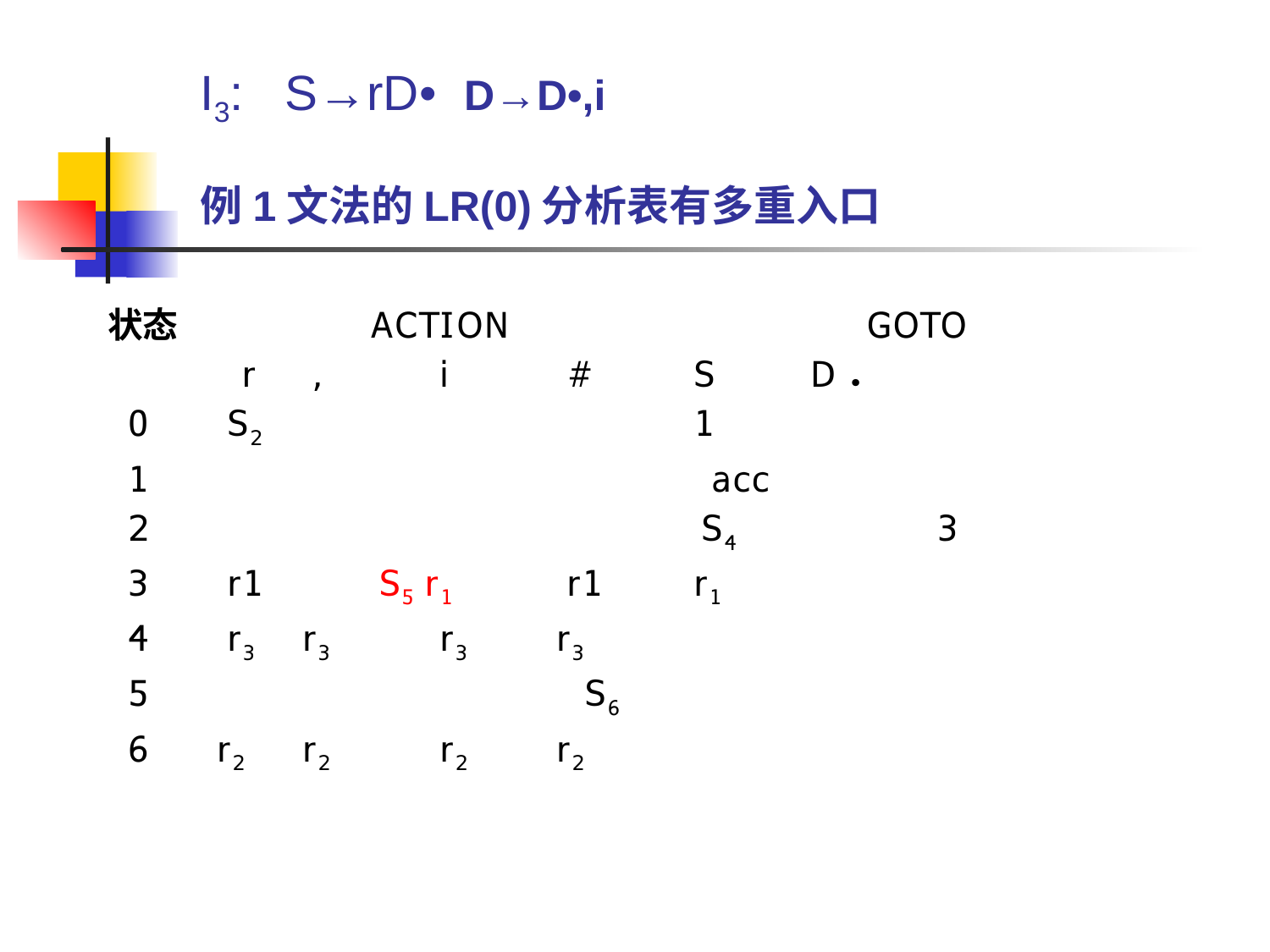

# I3:   S→rD•  D→D•,i 例1文法的LR(0)分析表有多重入口
状态	          ACTION	                                GOTO
             r	   ,	   i	   #	   S	  D．
  0	       S2				   1
  1		    		                 acc
  2 			                S4		  3
  3	       r1           S5 r1	   r1	   r1
  4	       r3	  r3	   r3	  r3
  5			                 S6
  6	      r2 	  r2	   r2	  r2